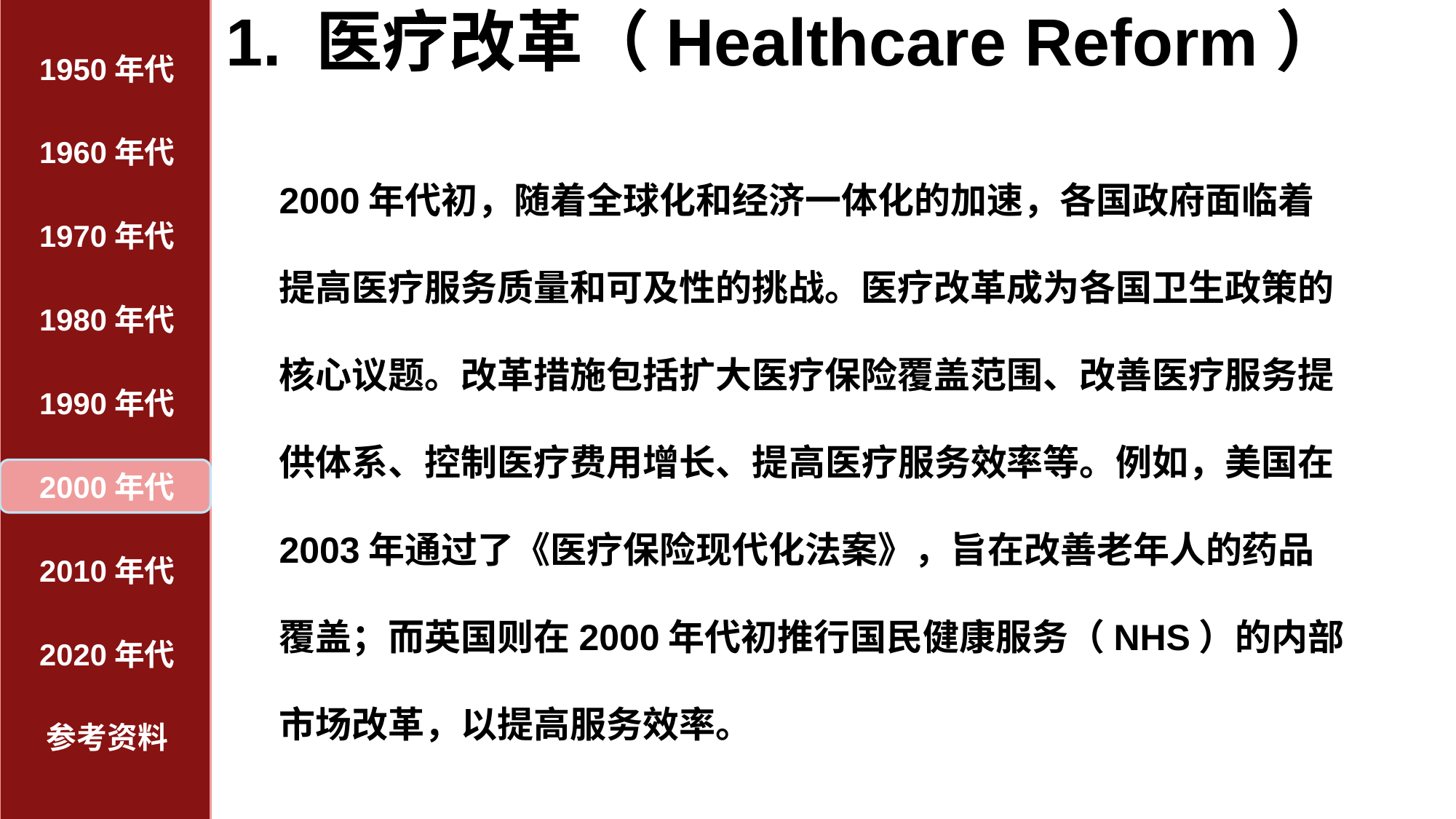

# 1. 医疗改革（Healthcare Reform）

1950年代
1960年代
2000年代初，随着全球化和经济一体化的加速，各国政府面临着提高医疗服务质量和可及性的挑战。医疗改革成为各国卫生政策的核心议题。改革措施包括扩大医疗保险覆盖范围、改善医疗服务提供体系、控制医疗费用增长、提高医疗服务效率等。例如，美国在2003年通过了《医疗保险现代化法案》，旨在改善老年人的药品覆盖；而英国则在2000年代初推行国民健康服务（NHS）的内部市场改革，以提高服务效率。
1970年代
1980年代

1990年代

2000年代
2010年代
2020年代
参考资料